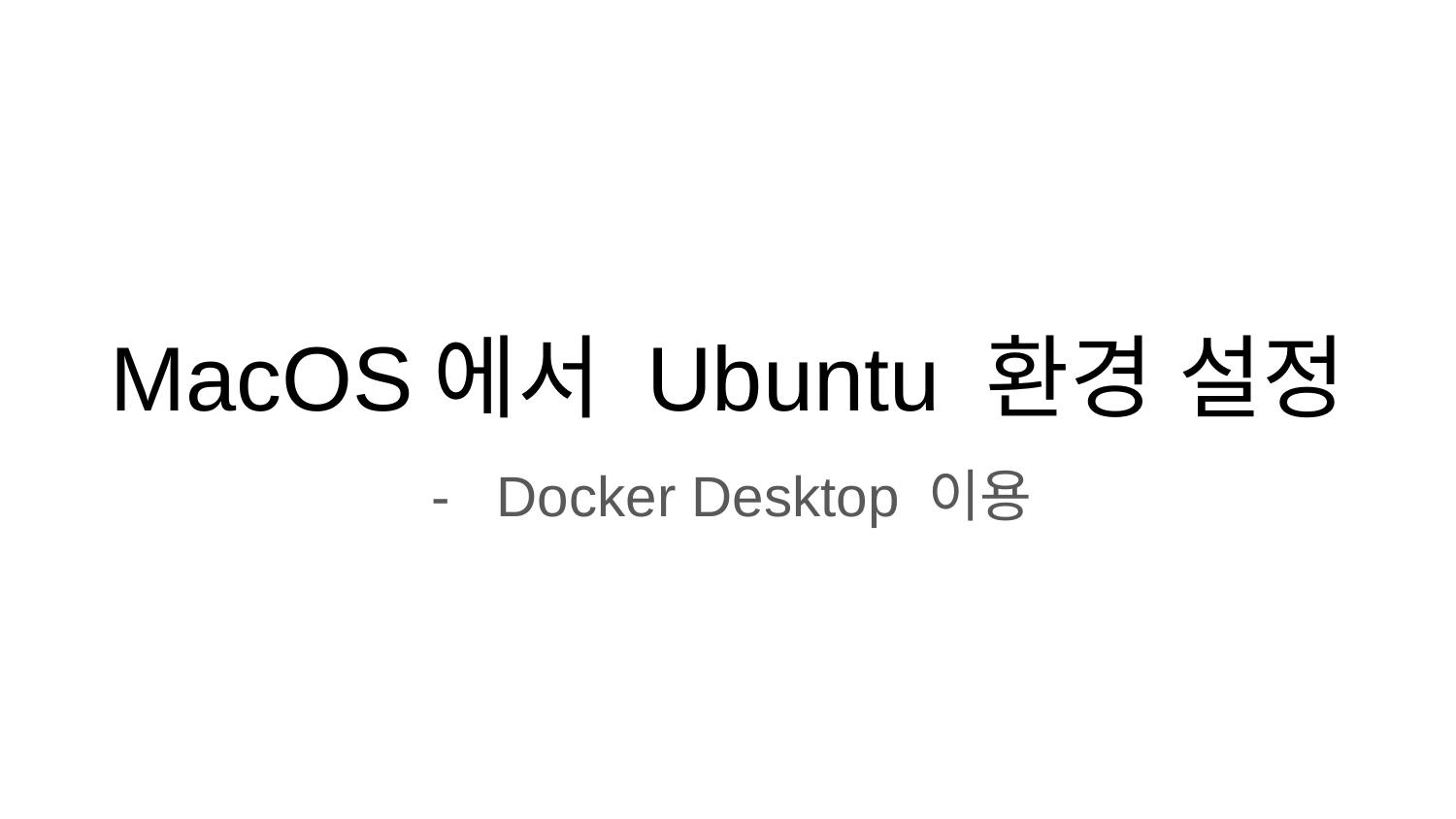

# MacOS에서 Ubuntu 환경 설정
Docker Desktop 이용